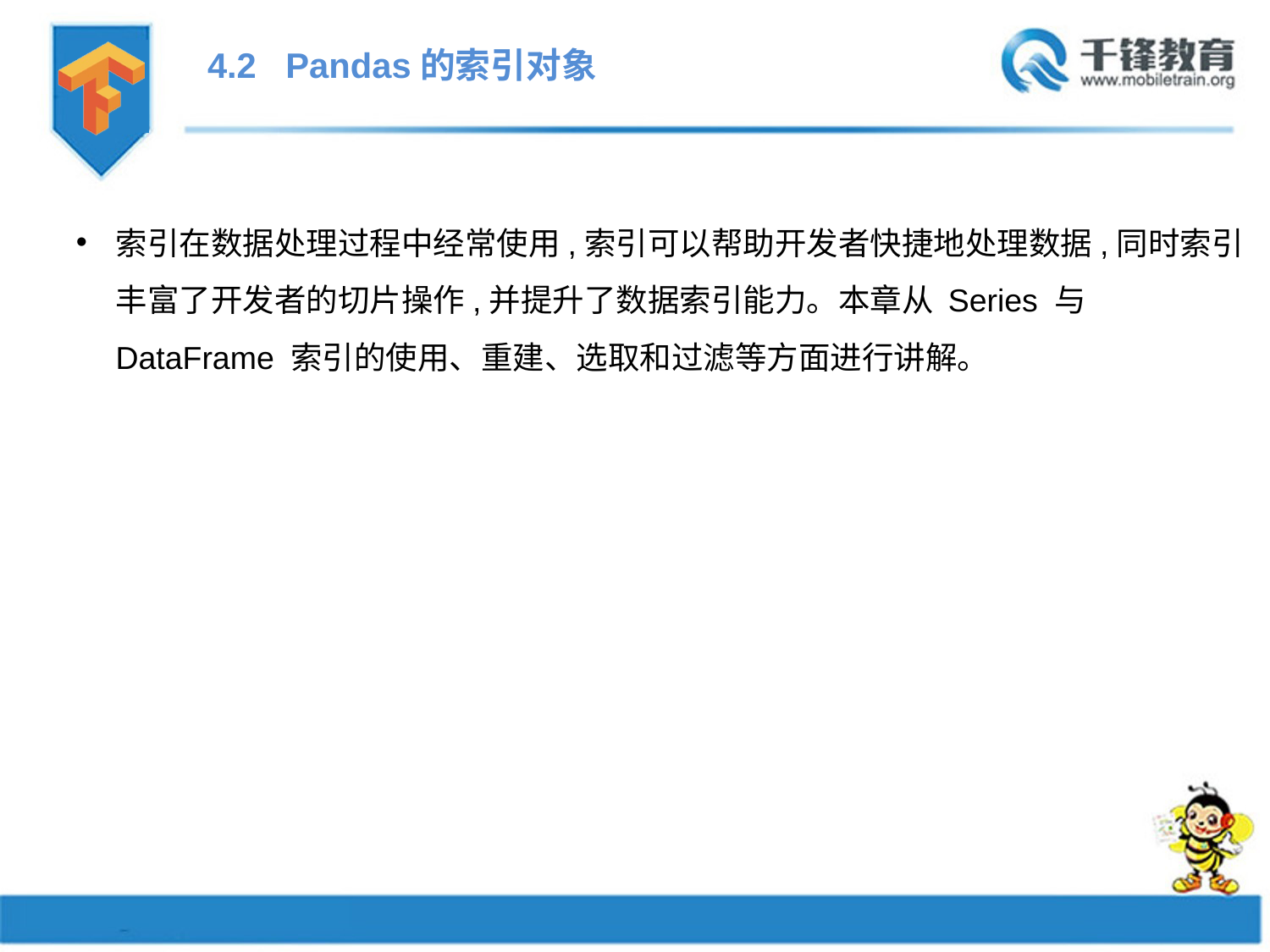

4.2   Pandas的索引对象
索引在数据处理过程中经常使用,索引可以帮助开发者快捷地处理数据,同时索引丰富了开发者的切片操作,并提升了数据索引能力。本章从 Series 与 DataFrame 索引的使用、重建、选取和过滤等方面进行讲解。